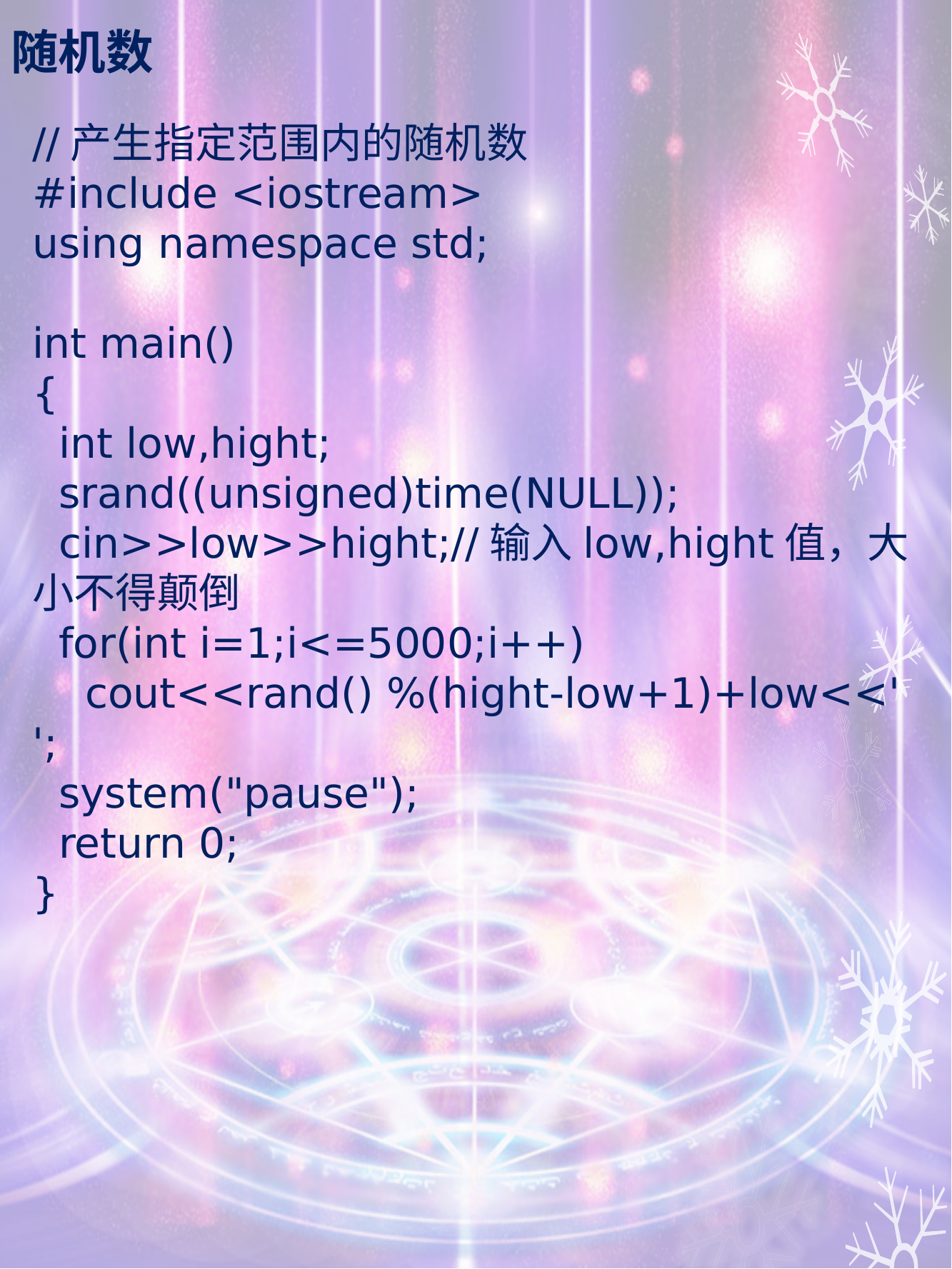

# 随机数
//产生指定范围内的随机数
#include <iostream>
using namespace std;

int main()
{
  int low,hight;
  srand((unsigned)time(NULL));
  cin>>low>>hight;//输入low,hight值，大小不得颠倒
  for(int i=1;i<=5000;i++)
    cout<<rand() %(hight-low+1)+low<<' ';
  system("pause");
  return 0;
}